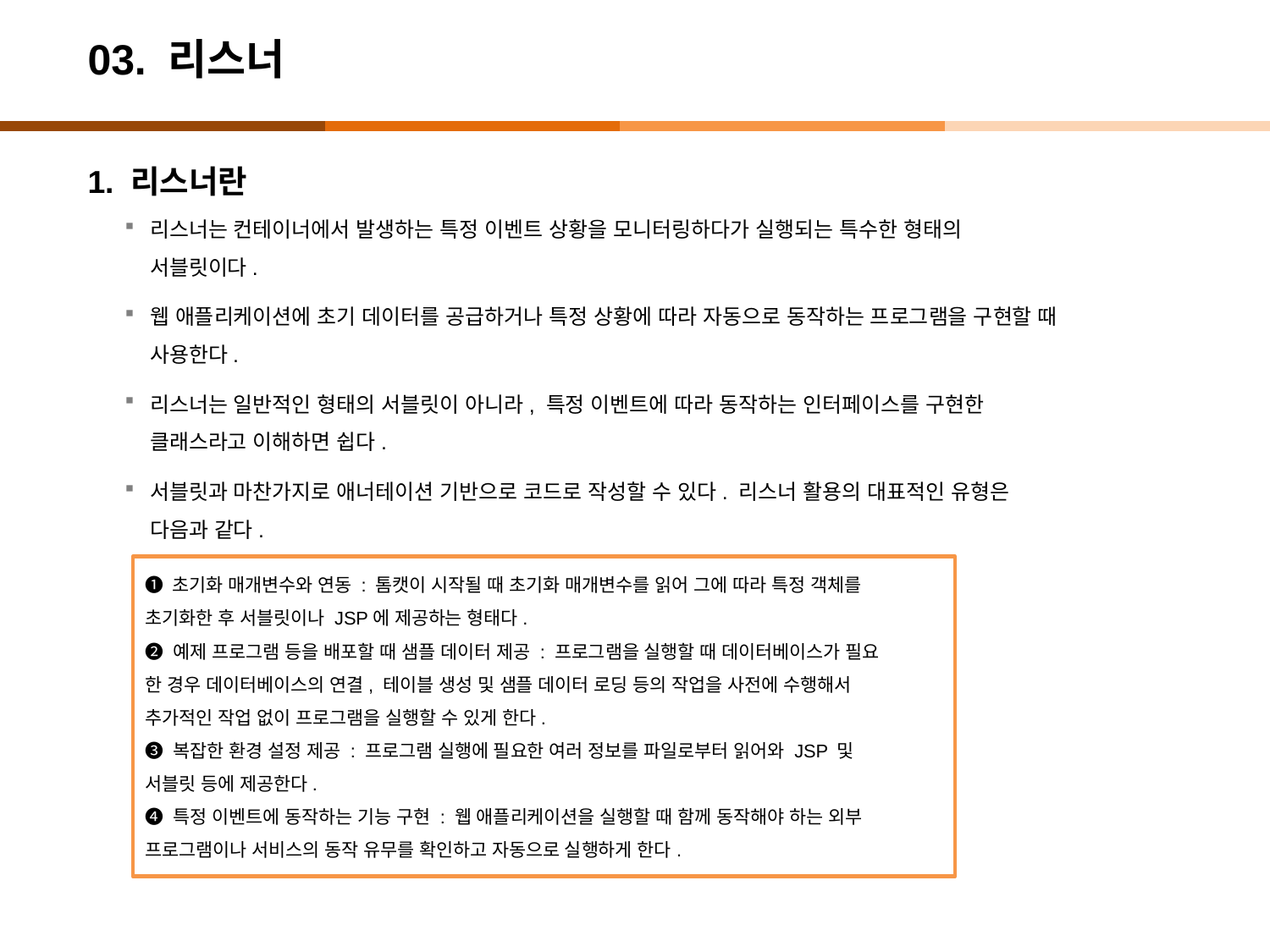

# 03. 리스너
1. 리스너란
리스너는 컨테이너에서 발생하는 특정 이벤트 상황을 모니터링하다가 실행되는 특수한 형태의 서블릿이다.
웹 애플리케이션에 초기 데이터를 공급하거나 특정 상황에 따라 자동으로 동작하는 프로그램을 구현할 때 사용한다.
리스너는 일반적인 형태의 서블릿이 아니라, 특정 이벤트에 따라 동작하는 인터페이스를 구현한 클래스라고 이해하면 쉽다.
서블릿과 마찬가지로 애너테이션 기반으로 코드로 작성할 수 있다. 리스너 활용의 대표적인 유형은 다음과 같다.
➊ 초기화 매개변수와 연동 : 톰캣이 시작될 때 초기화 매개변수를 읽어 그에 따라 특정 객체를
초기화한 후 서블릿이나 JSP에 제공하는 형태다.
➋ 예제 프로그램 등을 배포할 때 샘플 데이터 제공 : 프로그램을 실행할 때 데이터베이스가 필요
한 경우 데이터베이스의 연결, 테이블 생성 및 샘플 데이터 로딩 등의 작업을 사전에 수행해서
추가적인 작업 없이 프로그램을 실행할 수 있게 한다.
➌ 복잡한 환경 설정 제공 : 프로그램 실행에 필요한 여러 정보를 파일로부터 읽어와 JSP 및
서블릿 등에 제공한다.
➍ 특정 이벤트에 동작하는 기능 구현 : 웹 애플리케이션을 실행할 때 함께 동작해야 하는 외부
프로그램이나 서비스의 동작 유무를 확인하고 자동으로 실행하게 한다.